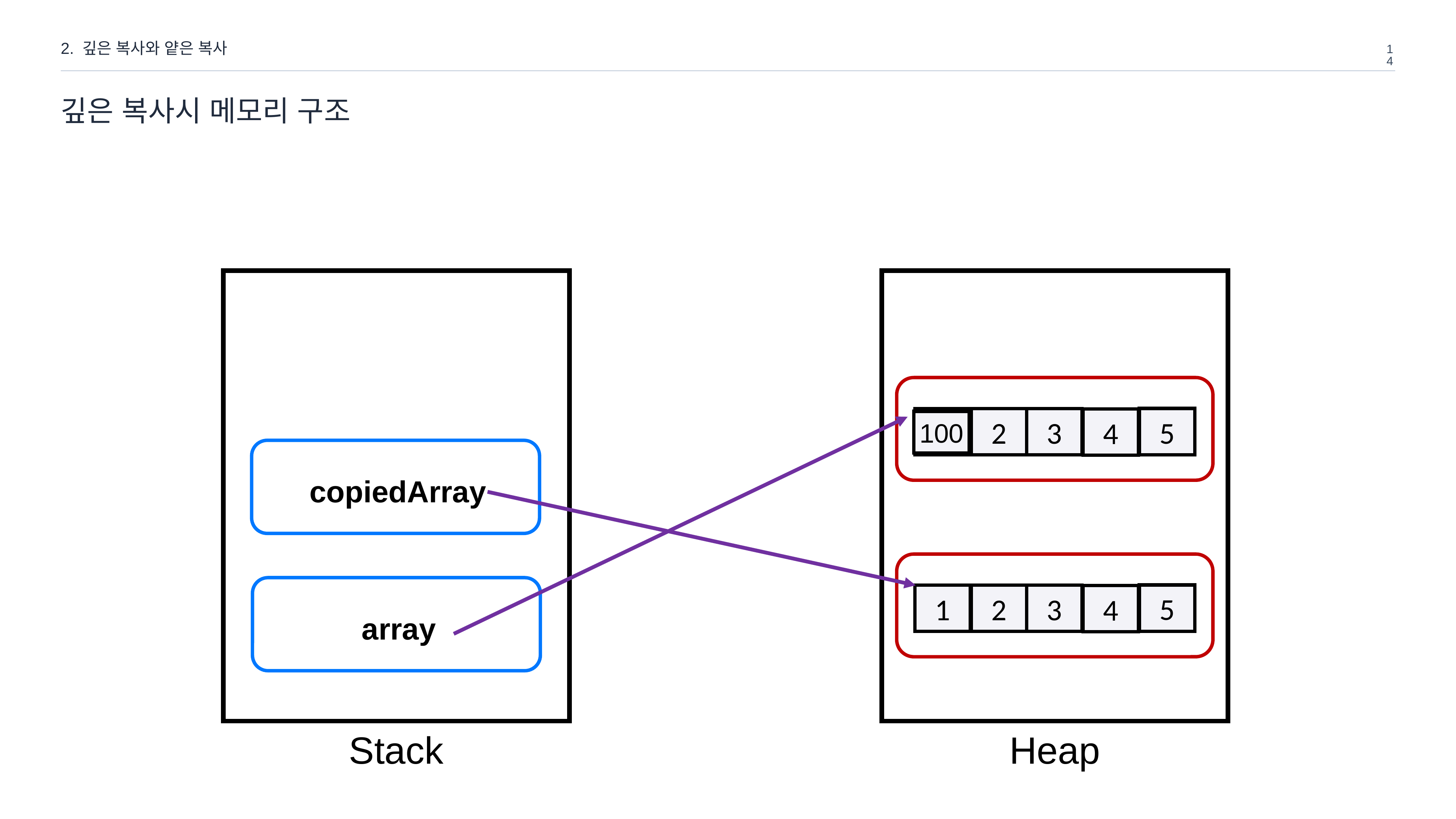

2. 깊은 복사와 얕은 복사
14
# 깊은 복사시 메모리 구조

5
2
3
1
4
100

 copiedArray

5
2
3
1
4

 array
Stack
Heap